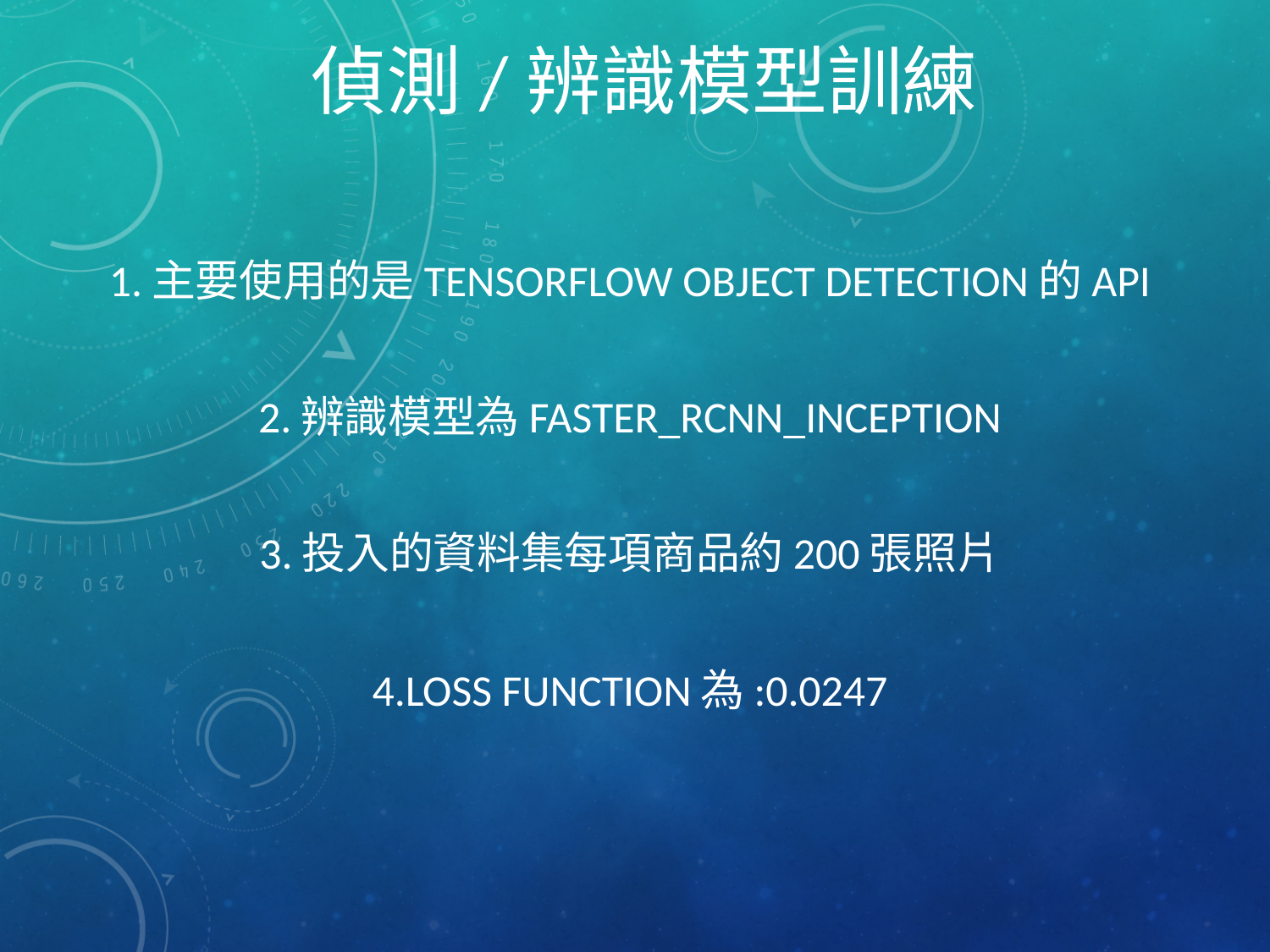

偵測/辨識模型訓練
1.主要使用的是TENSORFLOW OBJECT DETECTION的api

2.辨識模型為faster_rcnn_inception

3.投入的資料集每項商品約200張照片

4.LOSS function為:0.0247